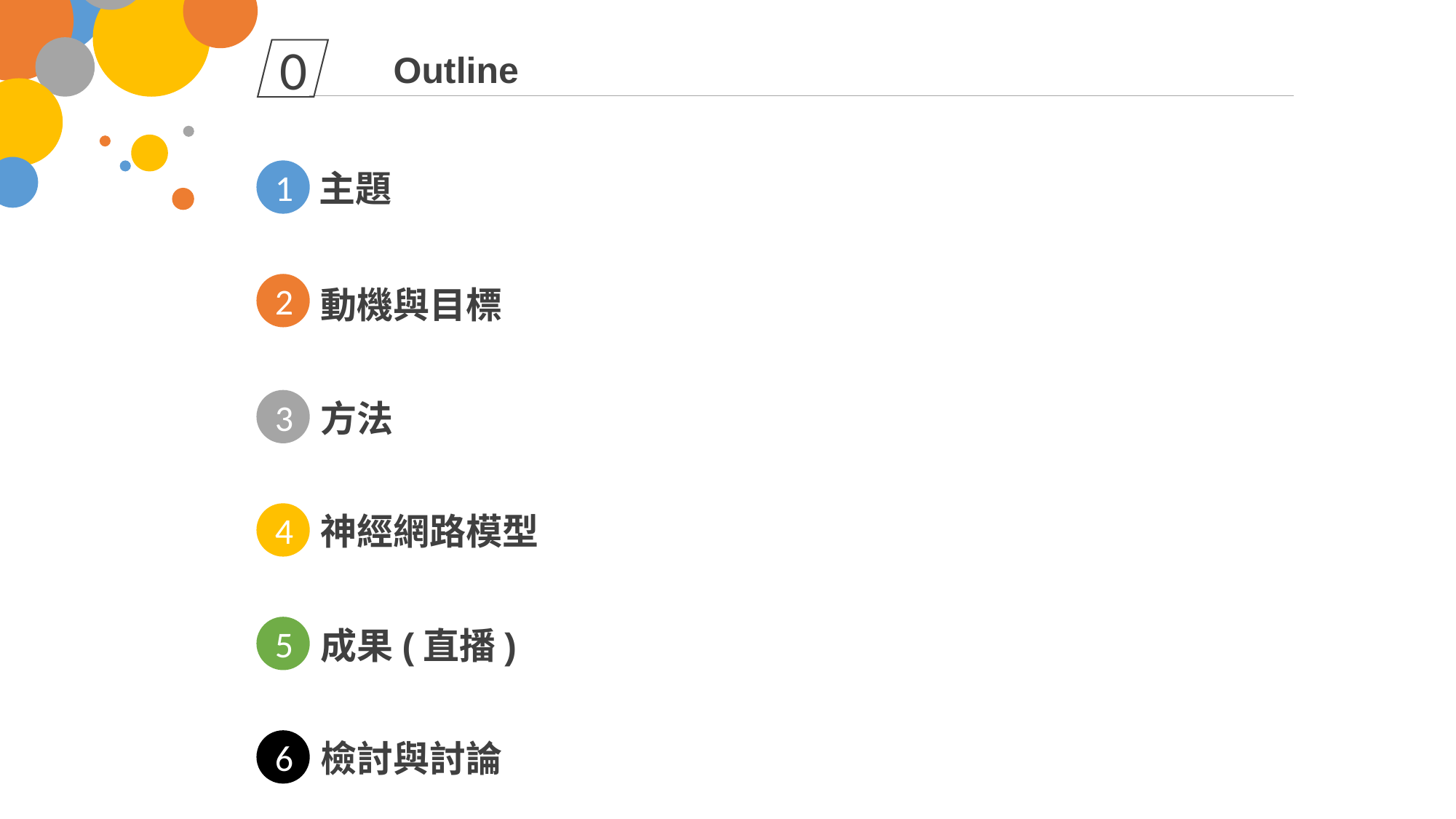

0
Outline
1
主題
2
動機與目標
3
方法
4
神經網路模型
5
成果(直播)
6
檢討與討論